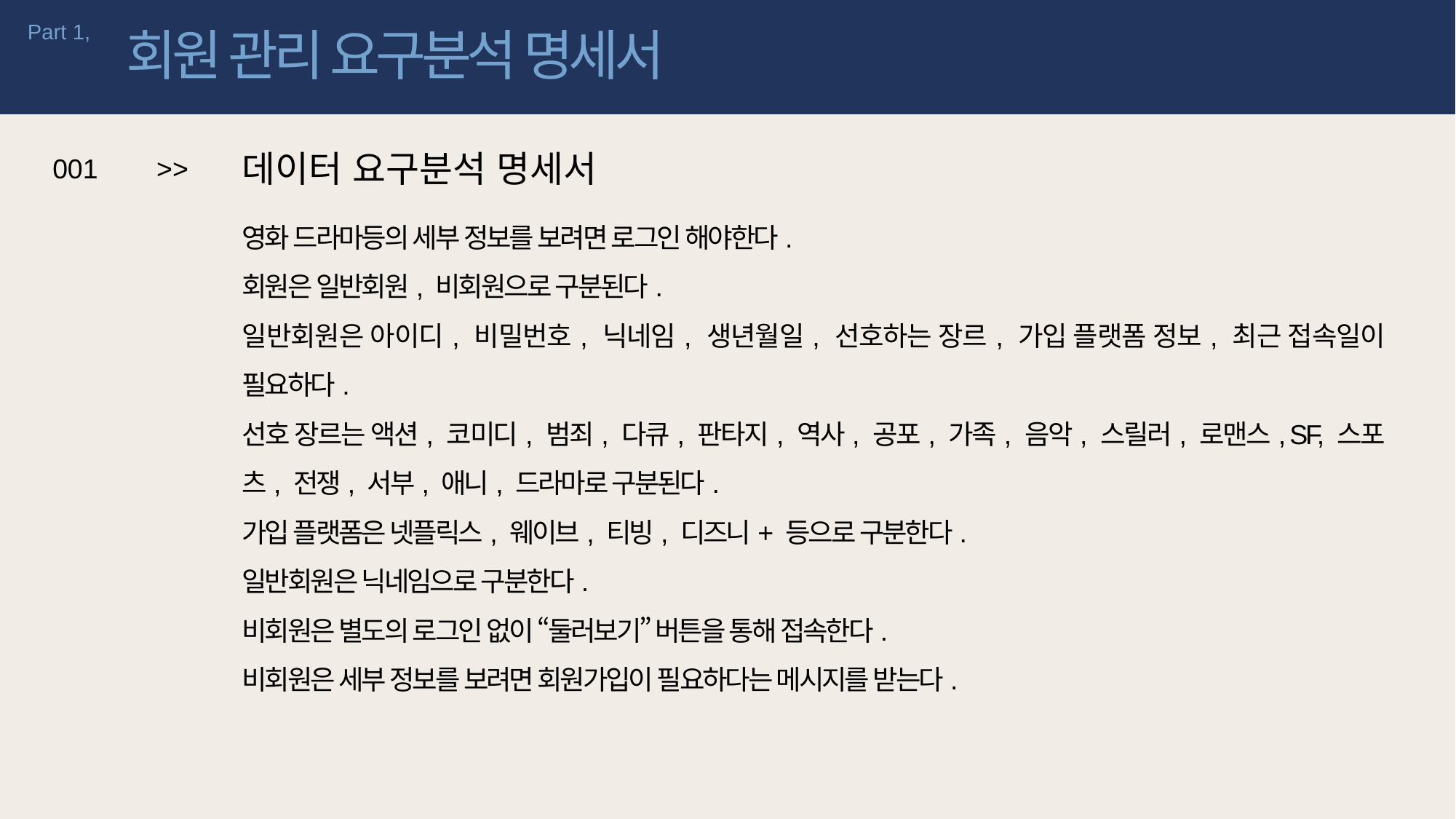

Part 1,
회원 관리 요구분석 명세서
데이터 요구분석 명세서
001
>>
영화 드라마등의 세부 정보를 보려면 로그인 해야한다.
회원은 일반회원, 비회원으로 구분된다.
일반회원은 아이디, 비밀번호, 닉네임, 생년월일, 선호하는 장르, 가입 플랫폼 정보, 최근 접속일이 필요하다.
선호 장르는 액션, 코미디, 범죄, 다큐, 판타지, 역사, 공포, 가족, 음악, 스릴러, 로맨스, SF, 스포츠, 전쟁, 서부, 애니, 드라마로 구분된다.
가입 플랫폼은 넷플릭스, 웨이브, 티빙, 디즈니+ 등으로 구분한다.
일반회원은 닉네임으로 구분한다.
비회원은 별도의 로그인 없이 “둘러보기” 버튼을 통해 접속한다.
비회원은 세부 정보를 보려면 회원가입이 필요하다는 메시지를 받는다.